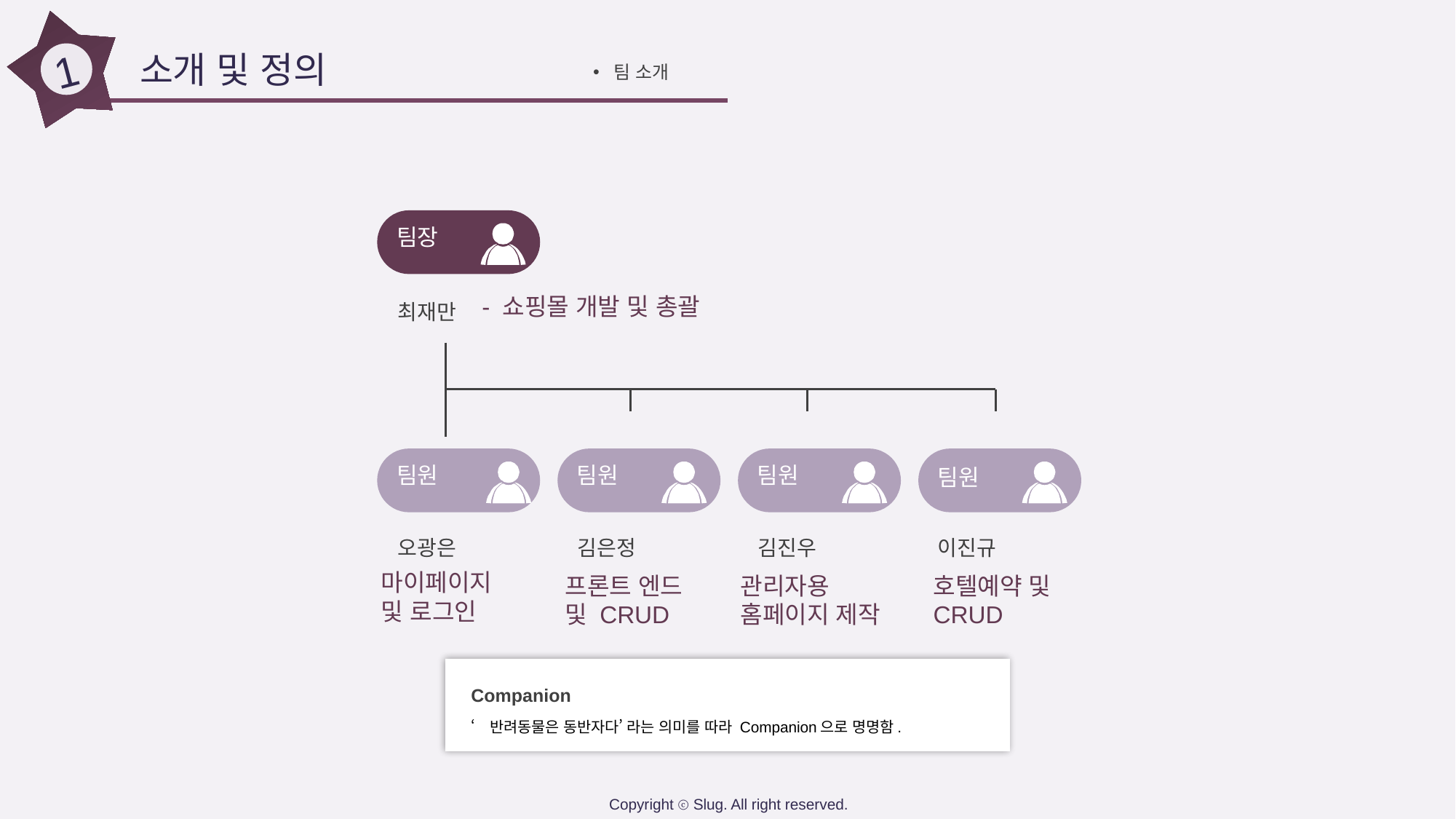

1
소개 및 정의
팀 소개

팀장

- 쇼핑몰 개발 및 총괄
최재만

팀원
팀원
팀원
팀원

오광은
김은정
김진우
이진규
마이페이지 및 로그인
프론트 엔드
및 CRUD
관리자용
홈페이지 제작
호텔예약 및
CRUD

Companion
‘반려동물은 동반자다’ 라는 의미를 따라 Companion으로 명명함.
Copyright ⓒ Slug. All right reserved.